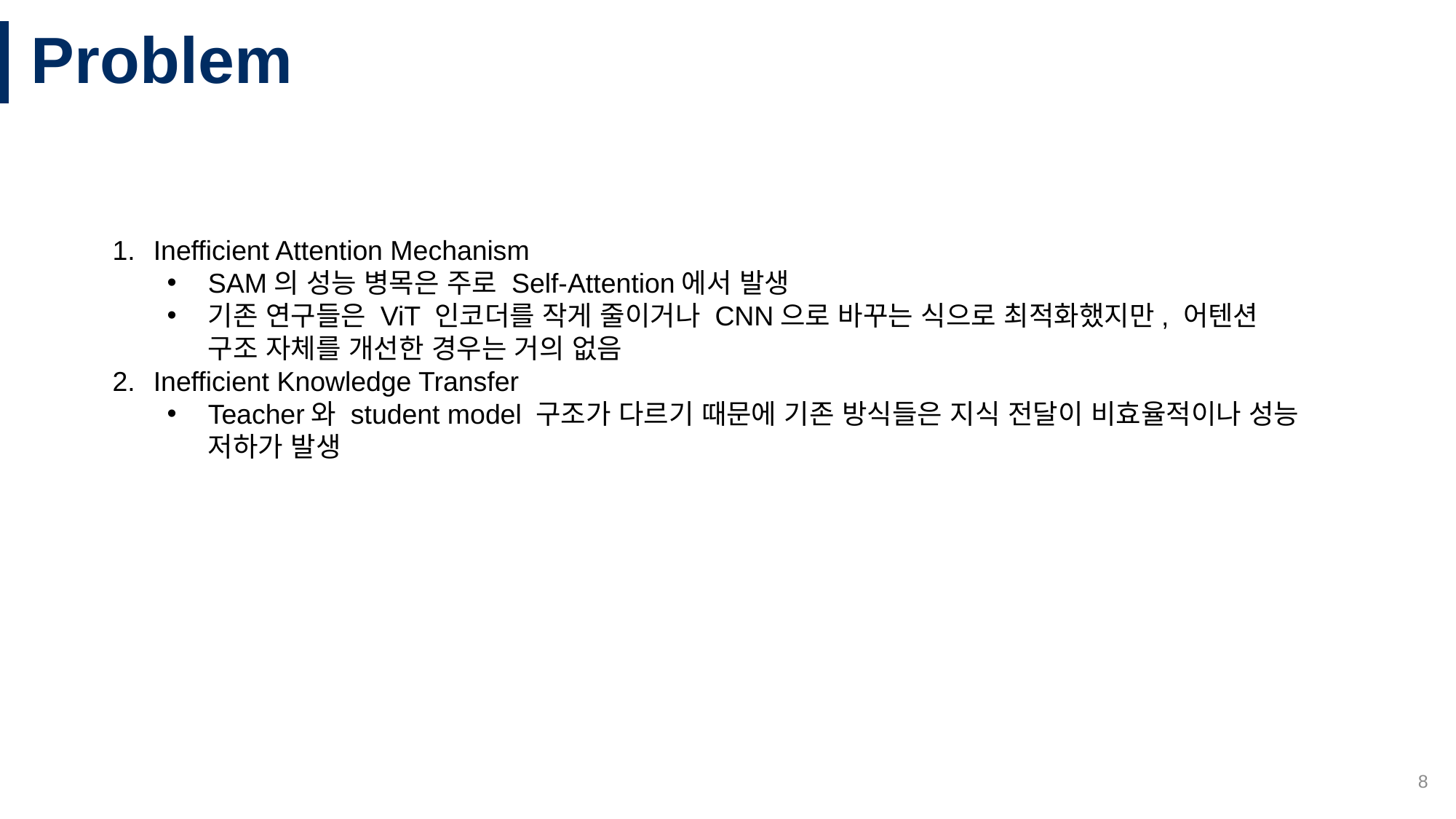

# Problem
Inefficient Attention Mechanism
SAM의 성능 병목은 주로 Self-Attention에서 발생
기존 연구들은 ViT 인코더를 작게 줄이거나 CNN으로 바꾸는 식으로 최적화했지만, 어텐션 구조 자체를 개선한 경우는 거의 없음
Inefficient Knowledge Transfer
Teacher와 student model 구조가 다르기 때문에 기존 방식들은 지식 전달이 비효율적이나 성능 저하가 발생
8